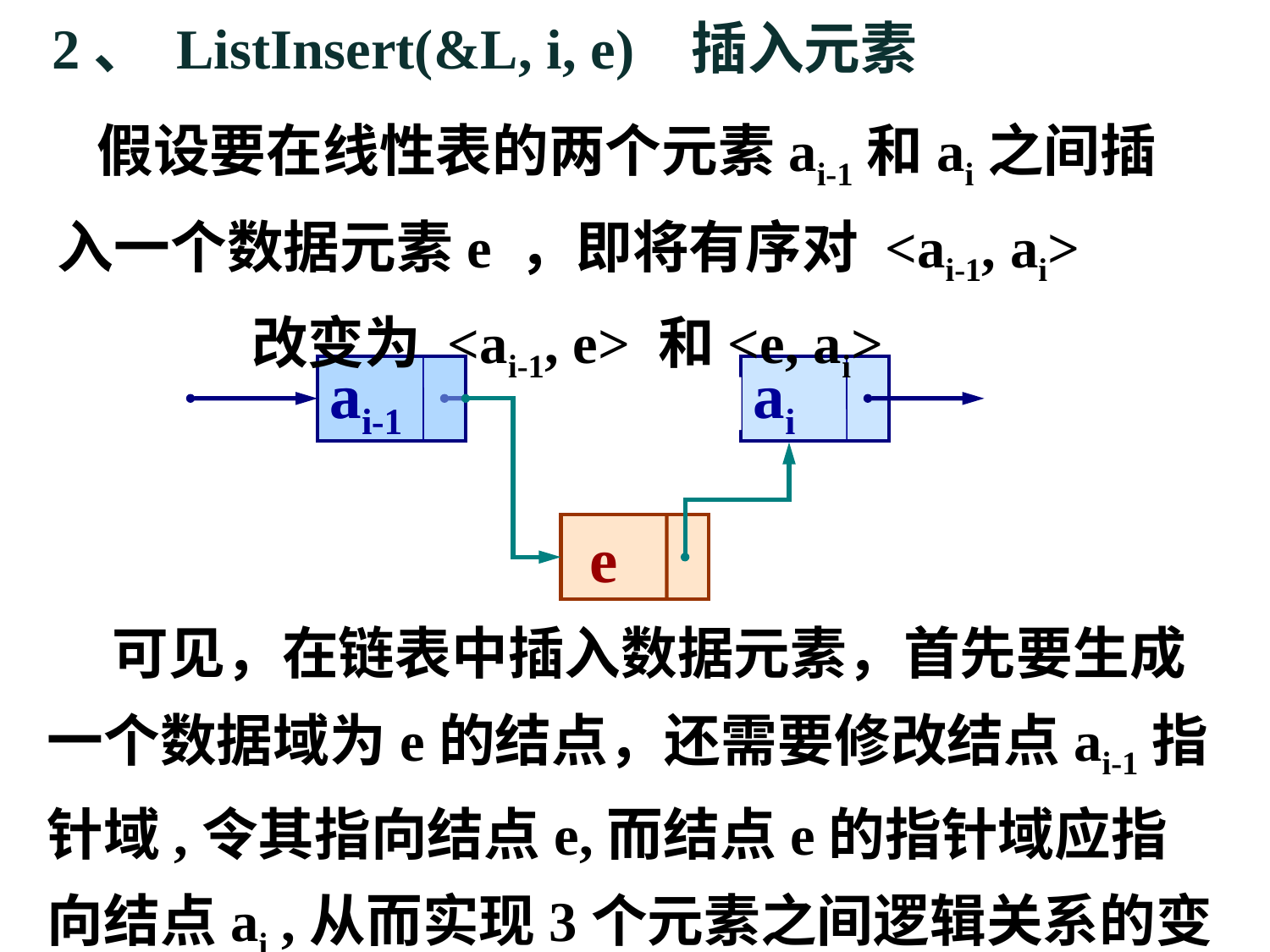

2、 ListInsert(&L, i, e)   插入元素
  假设要在线性表的两个元素ai-1和ai之间插入一个数据元素e ，即将有序对 <ai-1, ai>
              改变为 <ai-1, e> 和<e, ai>

ai-1

ai-1

ai

 e

    可见，在链表中插入数据元素，首先要生成一个数据域为e的结点，还需要修改结点ai-1指针域,令其指向结点e,而结点e的指针域应指向结点ai ,从而实现3个元素之间逻辑关系的变化。